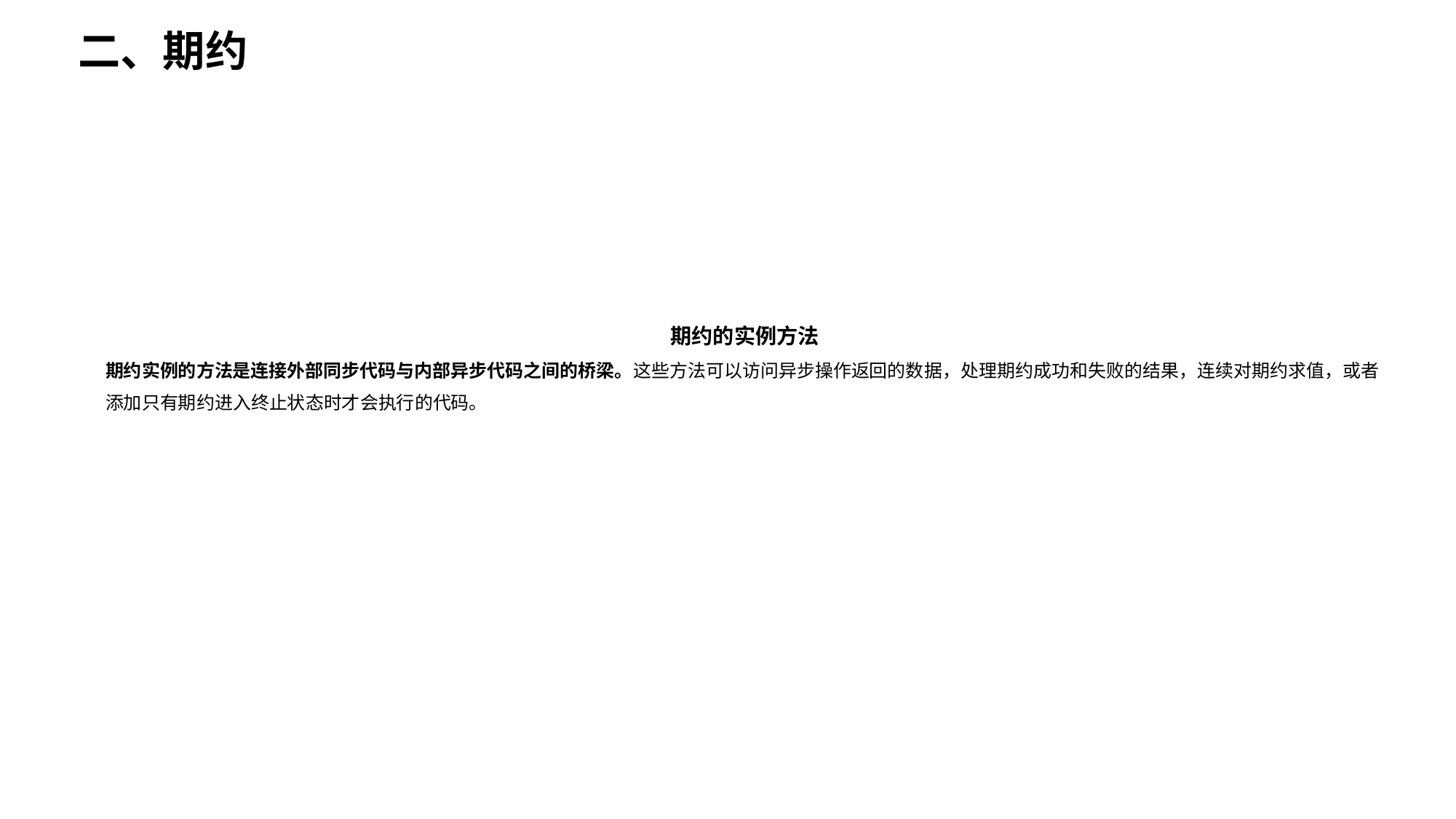

二、期约
期约的实例方法
期约实例的方法是连接外部同步代码与内部异步代码之间的桥梁。这些方法可以访问异步操作返回的数据，处理期约成功和失败的结果，连续对期约求值，或者添加只有期约进入终止状态时才会执行的代码。